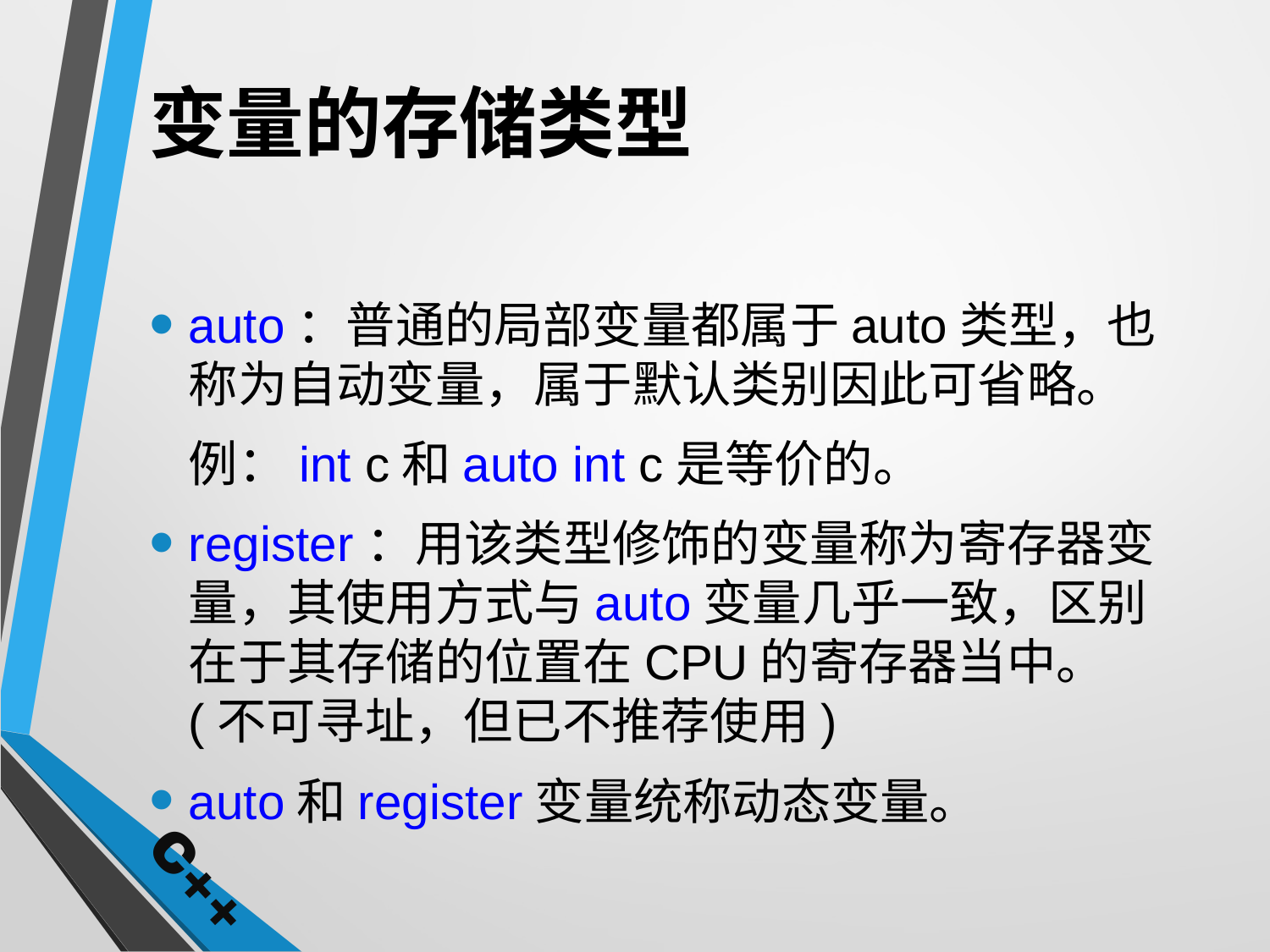

# 变量的存储类型
auto：普通的局部变量都属于auto类型，也称为自动变量，属于默认类别因此可省略。
	例：int c和auto int c是等价的。
register：用该类型修饰的变量称为寄存器变量，其使用方式与auto变量几乎一致，区别在于其存储的位置在CPU的寄存器当中。(不可寻址，但已不推荐使用)
auto和register变量统称动态变量。